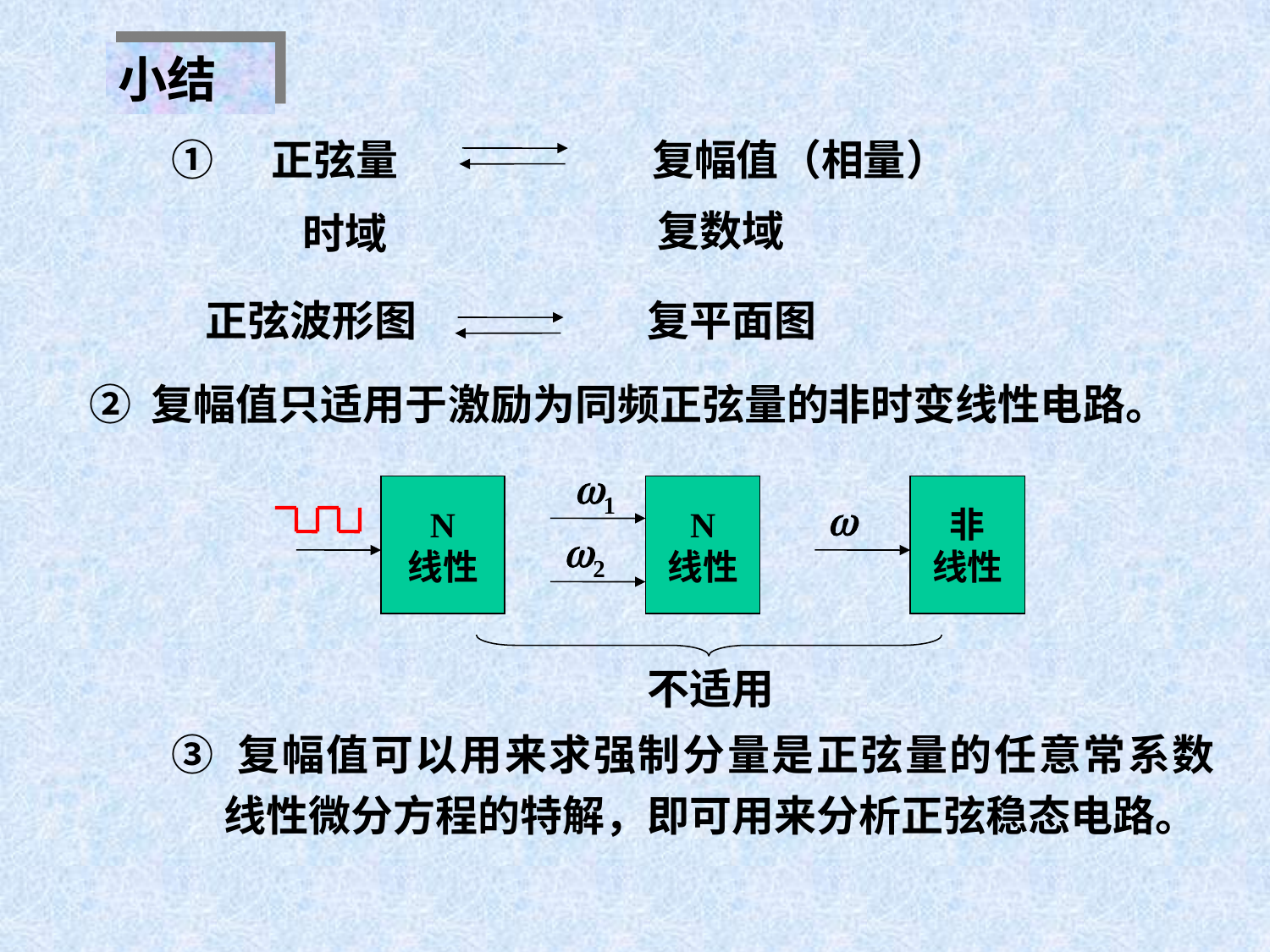

小结
①     正弦量
复幅值（相量）

复数域
时域
正弦波形图
复平面图

② 复幅值只适用于激励为同频正弦量的非时变线性电路。

ω1
N
线性
N
线性
非
线性
ω

ω2

不适用
③ 复幅值可以用来求强制分量是正弦量的任意常系数 线性微分方程的特解，即可用来分析正弦稳态电路。